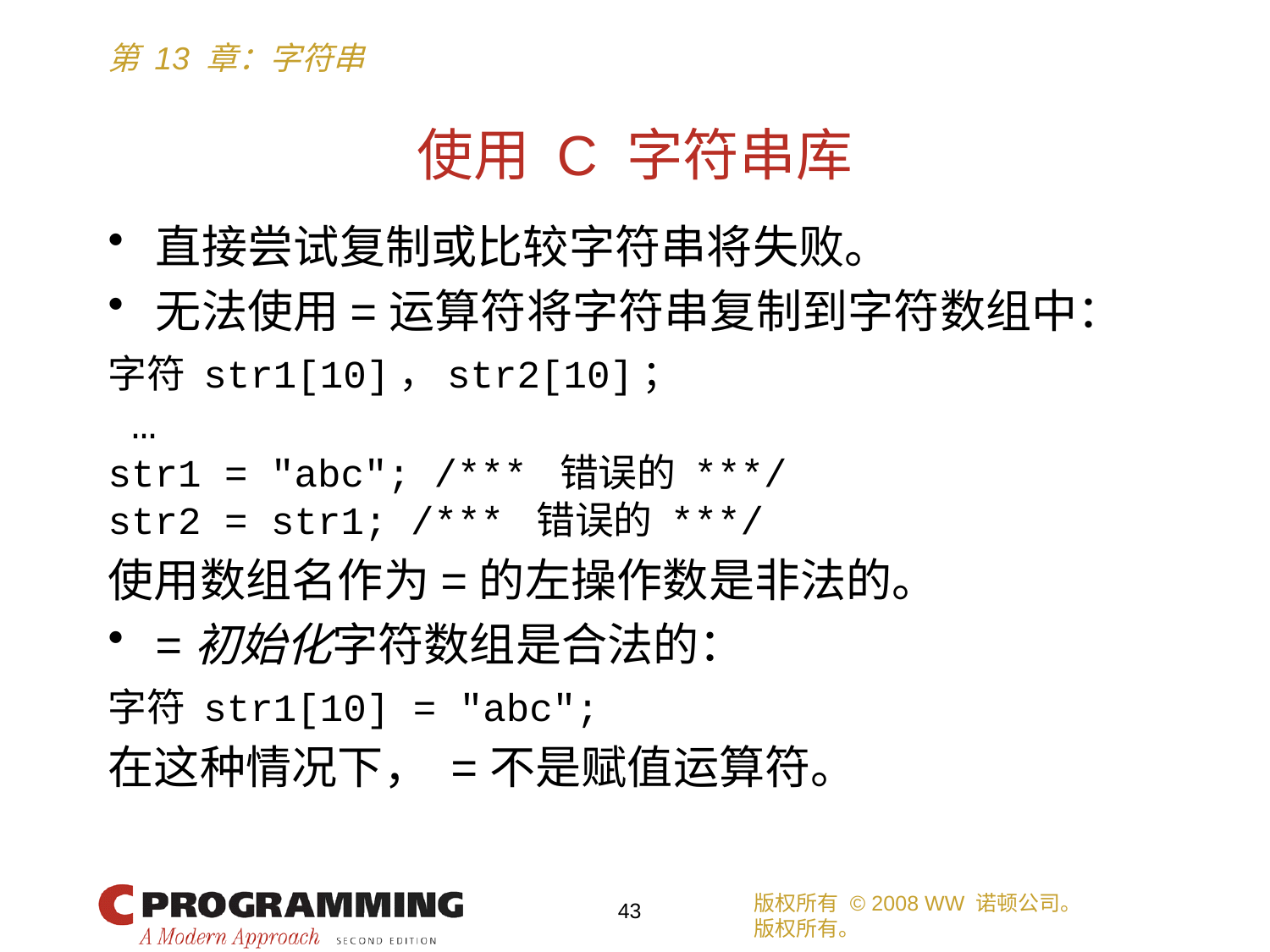

# 使用 C 字符串库
直接尝试复制或比较字符串将失败。
无法使用=运算符将字符串复制到字符数组中：
字符 str1[10]，str2[10]；
 …
str1 = "abc"; /*** 错误的 ***/
str2 = str1; /*** 错误的 ***/
使用数组名作为=的左操作数是非法的。
=初始化字符数组是合法的：
字符 str1[10] = "abc";
在这种情况下， =不是赋值运算符。
版权所有 © 2008 WW 诺顿公司。
版权所有。
43